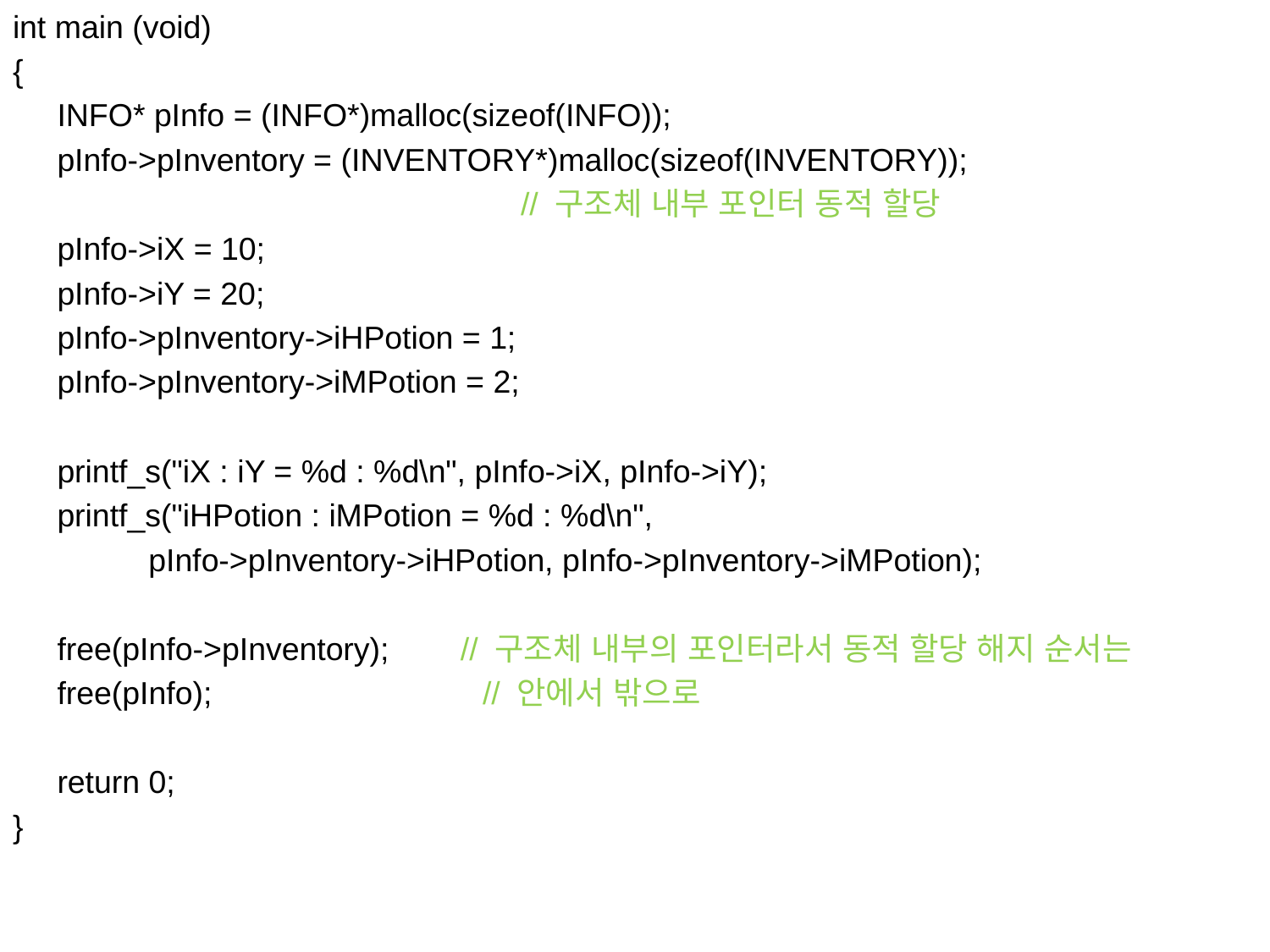

int main (void)
{
     INFO* pInfo = (INFO*)malloc(sizeof(INFO));
     pInfo->pInventory = (INVENTORY*)malloc(sizeof(INVENTORY));
				// 구조체 내부 포인터 동적 할당
     pInfo->iX = 10;
     pInfo->iY = 20;
     pInfo->pInventory->iHPotion = 1;
     pInfo->pInventory->iMPotion = 2;

     printf_s("iX : iY = %d : %d\n", pInfo->iX, pInfo->iY);
     printf_s("iHPotion : iMPotion = %d : %d\n",
	 pInfo->pInventory->iHPotion, pInfo->pInventory->iMPotion);

     free(pInfo->pInventory);        // 구조체 내부의 포인터라서 동적 할당 해지 순서는
     free(pInfo);		          // 안에서 밖으로

     return 0;
}